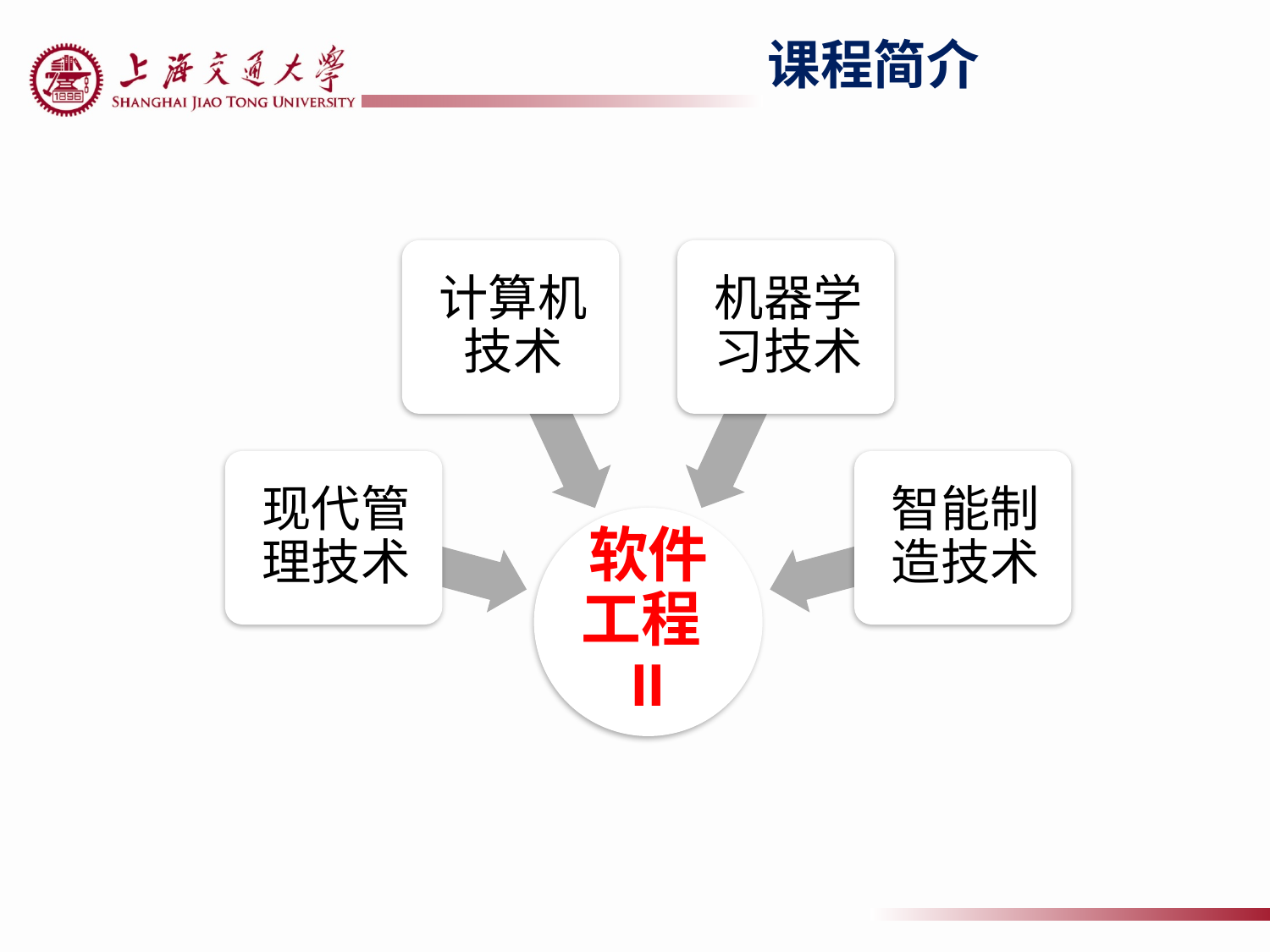

# 课程简介
软件工程II
现代管理技术
计算机技术
机器学习技术
智能制造技术